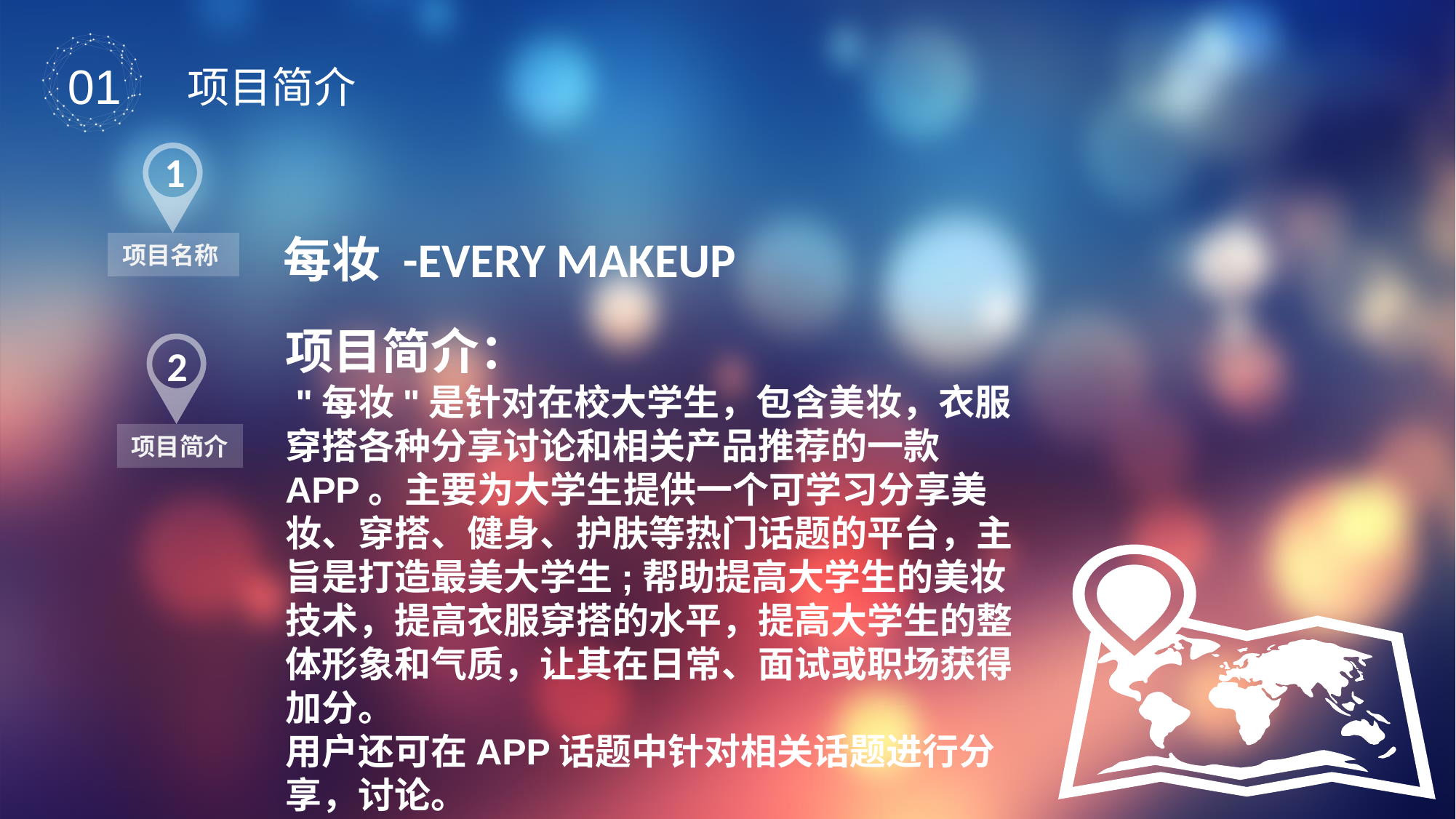

01
项目简介
1

每妆 -EVERY MAKEUP

项目名称
项目简介：
 "每妆"是针对在校大学生，包含美妆，衣服穿搭各种分享讨论和相关产品推荐的一款APP。主要为大学生提供一个可学习分享美妆、穿搭、健身、护肤等热门话题的平台，主旨是打造最美大学生;帮助提高大学生的美妆技术，提高衣服穿搭的水平，提高大学生的整体形象和气质，让其在日常、面试或职场获得加分。
用户还可在APP话题中针对相关话题进行分享，讨论。

2
项目简介

4